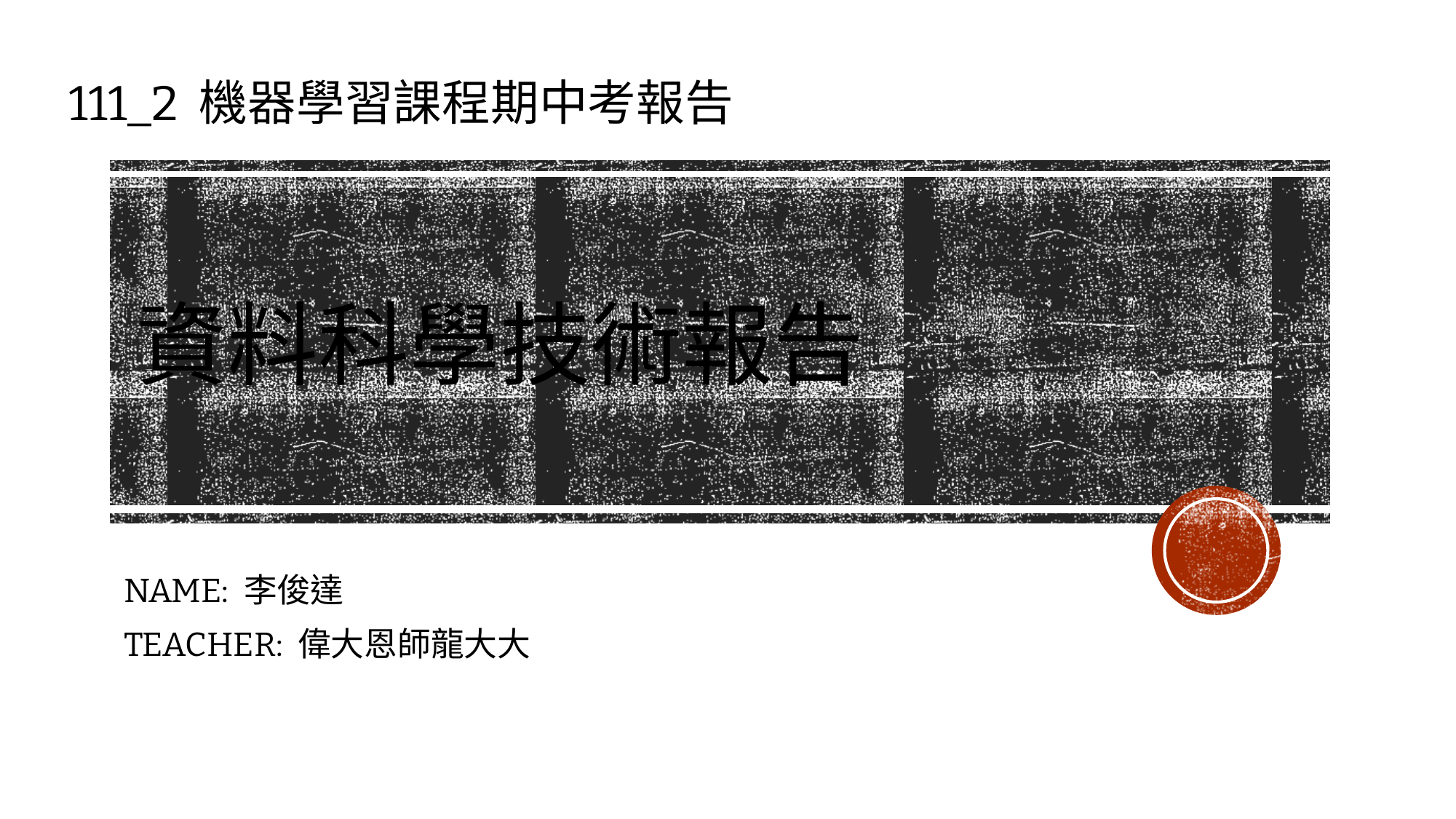

111_2 機器學習課程期中考報告
# 資料科學技術報告
NAME: 李俊達
TEACHER: 偉大恩師龍大大